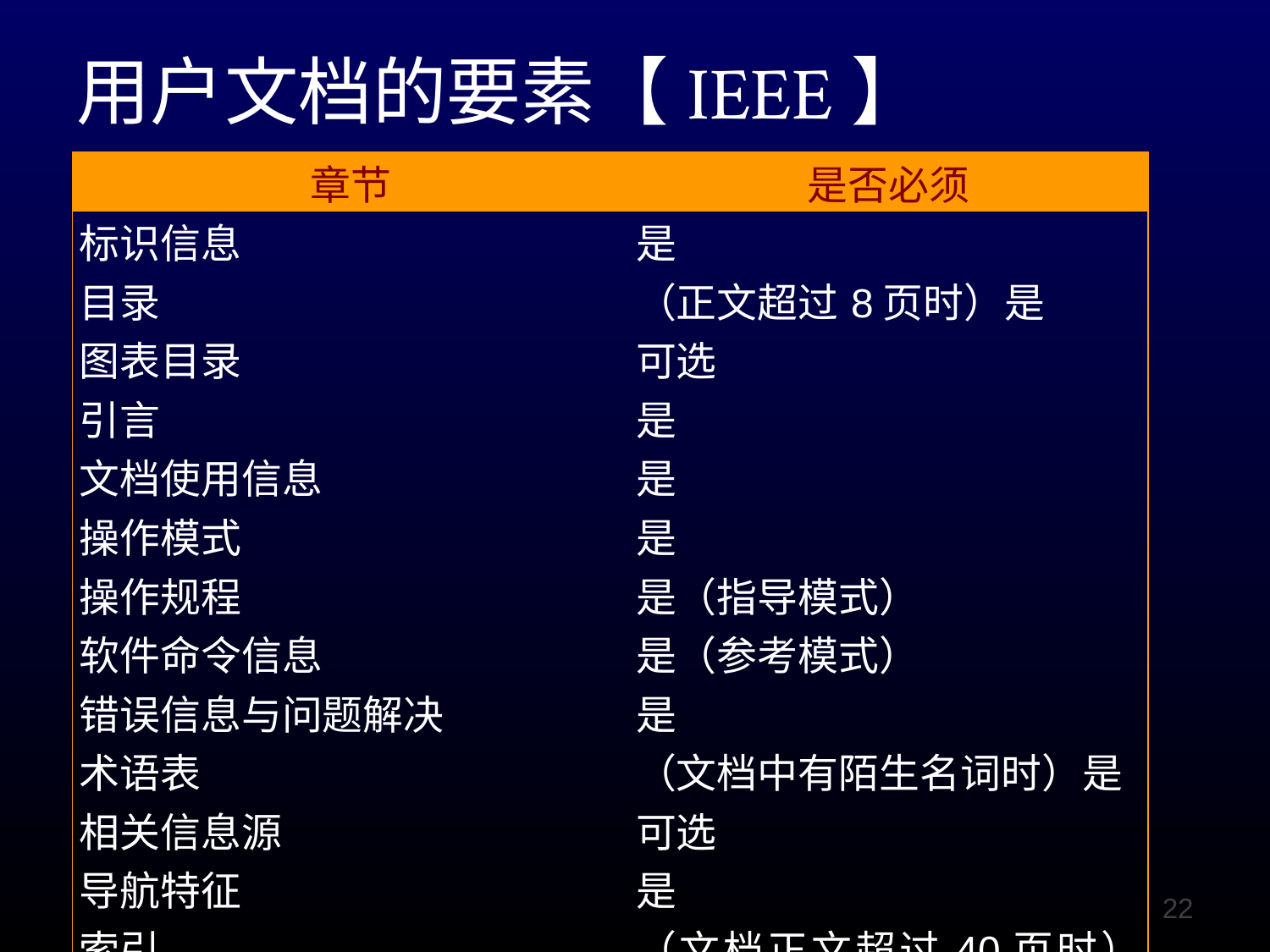

# 用户文档的要素【IEEE】
| 章节 | 是否必须 |
| --- | --- |
| 标识信息 | 是 |
| 目录 | （正文超过8页时）是 |
| 图表目录 | 可选 |
| 引言 | 是 |
| 文档使用信息 | 是 |
| 操作模式 | 是 |
| 操作规程 | 是（指导模式） |
| 软件命令信息 | 是（参考模式） |
| 错误信息与问题解决 | 是 |
| 术语表 | （文档中有陌生名词时）是 |
| 相关信息源 | 可选 |
| 导航特征 | 是 |
| 索引 | （文档正文超过40页时）是 |
| 搜索能力 | （电子文档中）是 |
22